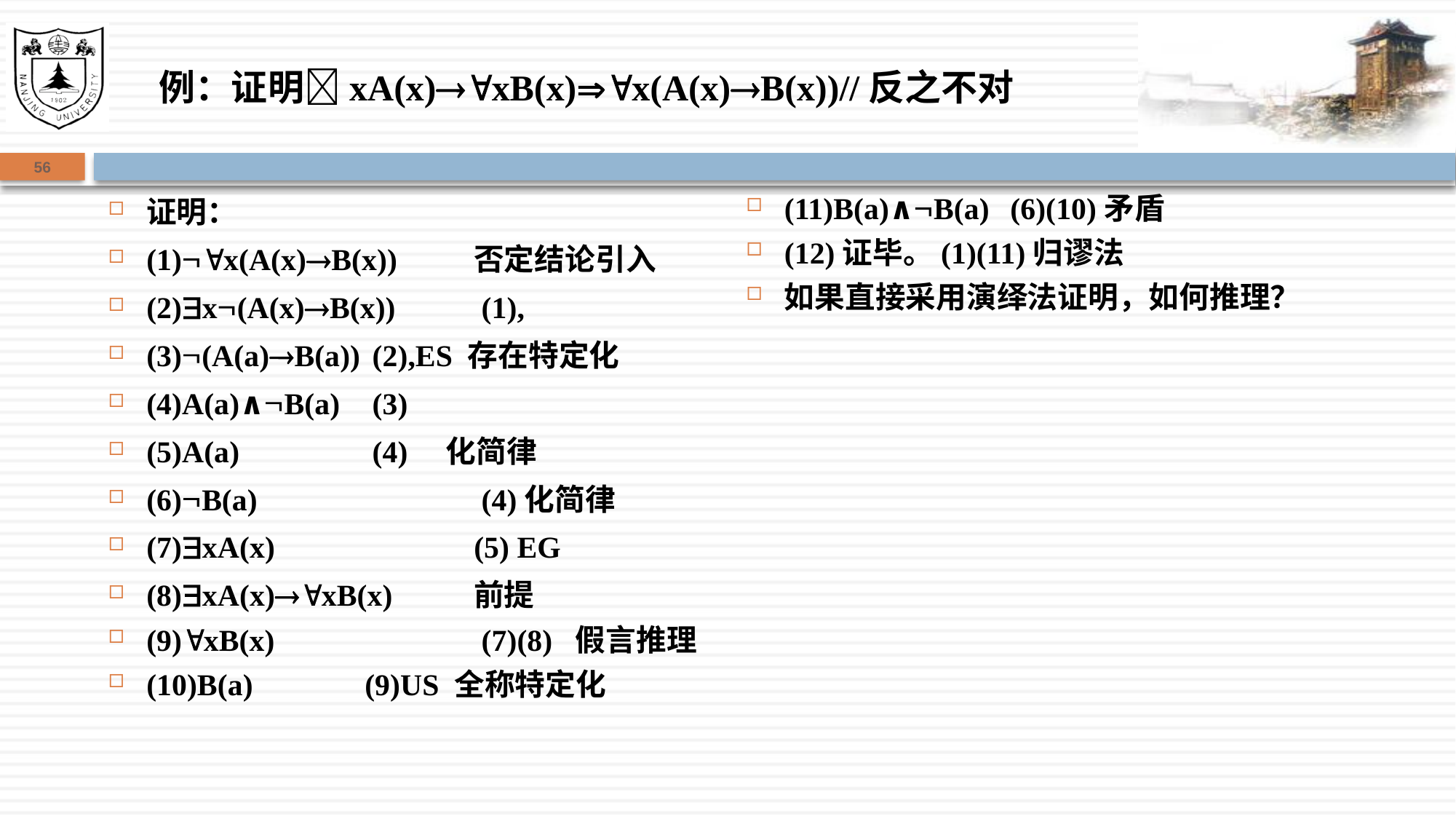

# 例：证明∃xA(x)→∀xB(x)⇒∀x(A(x)→B(x))//反之不对
56
证明：
(1)¬∀x(A(x)→B(x))	否定结论引入
(2)∃x¬(A(x)→B(x))	 (1),
(3)¬(A(a)→B(a))	 (2),ES 存在特定化
(4)A(a)∧¬B(a)	 (3)
(5)A(a)		 (4)    化简律
(6)¬B(a)		 (4)化简律
(7)∃xA(x)		(5) EG
(8)∃xA(x)→∀xB(x)	前提
(9)∀xB(x)		 (7)(8)  假言推理
(10)B(a)		(9)US 全称特定化
(11)B(a)∧¬B(a)	 (6)(10)矛盾
(12)证毕。(1)(11)归谬法
如果直接采用演绎法证明，如何推理？